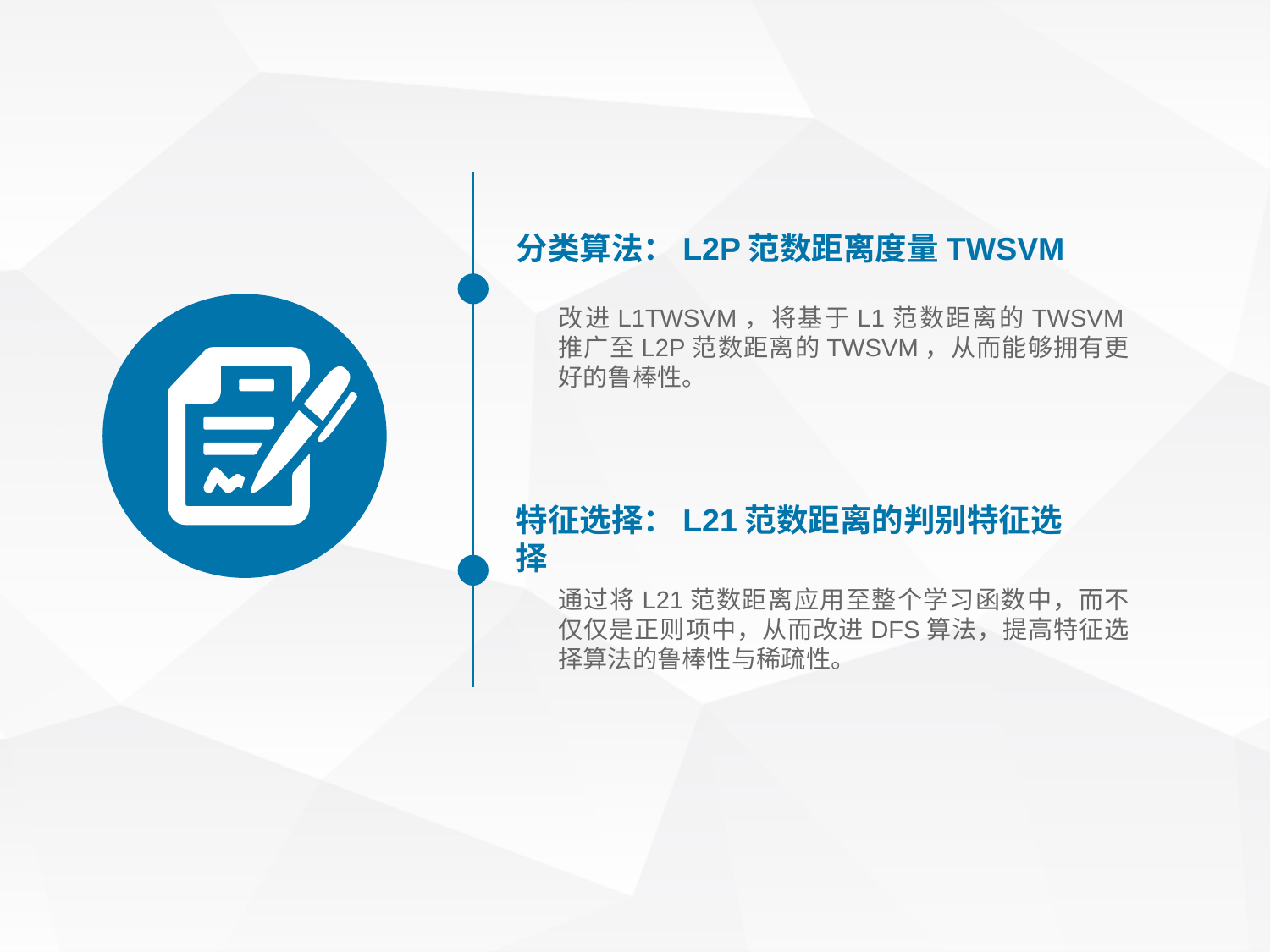

分类算法：L2P范数距离度量TWSVM

改进L1TWSVM，将基于L1范数距离的TWSVM推广至L2P范数距离的TWSVM，从而能够拥有更好的鲁棒性。

特征选择：L21范数距离的判别特征选择
通过将L21范数距离应用至整个学习函数中，而不仅仅是正则项中，从而改进DFS算法，提高特征选择算法的鲁棒性与稀疏性。